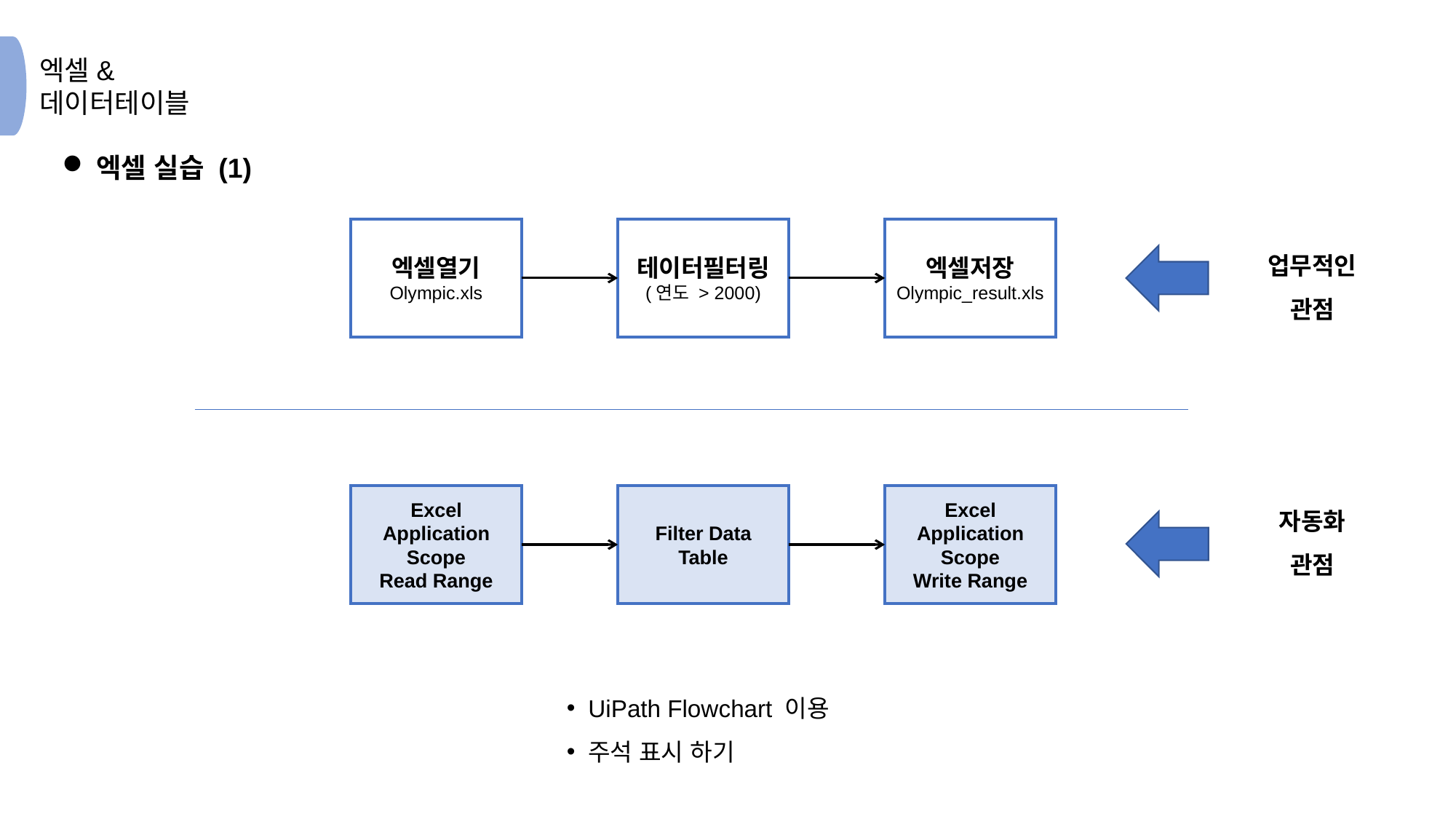

엑셀 실습 (1)
엑셀열기
Olympic.xls
테이터필터링
(연도 > 2000)
엑셀저장
Olympic_result.xls
업무적인
관점

Excel Application Scope
Read Range
Filter Data Table
Excel Application Scope
Write Range
자동화
관점

UiPath Flowchart 이용
주석 표시 하기